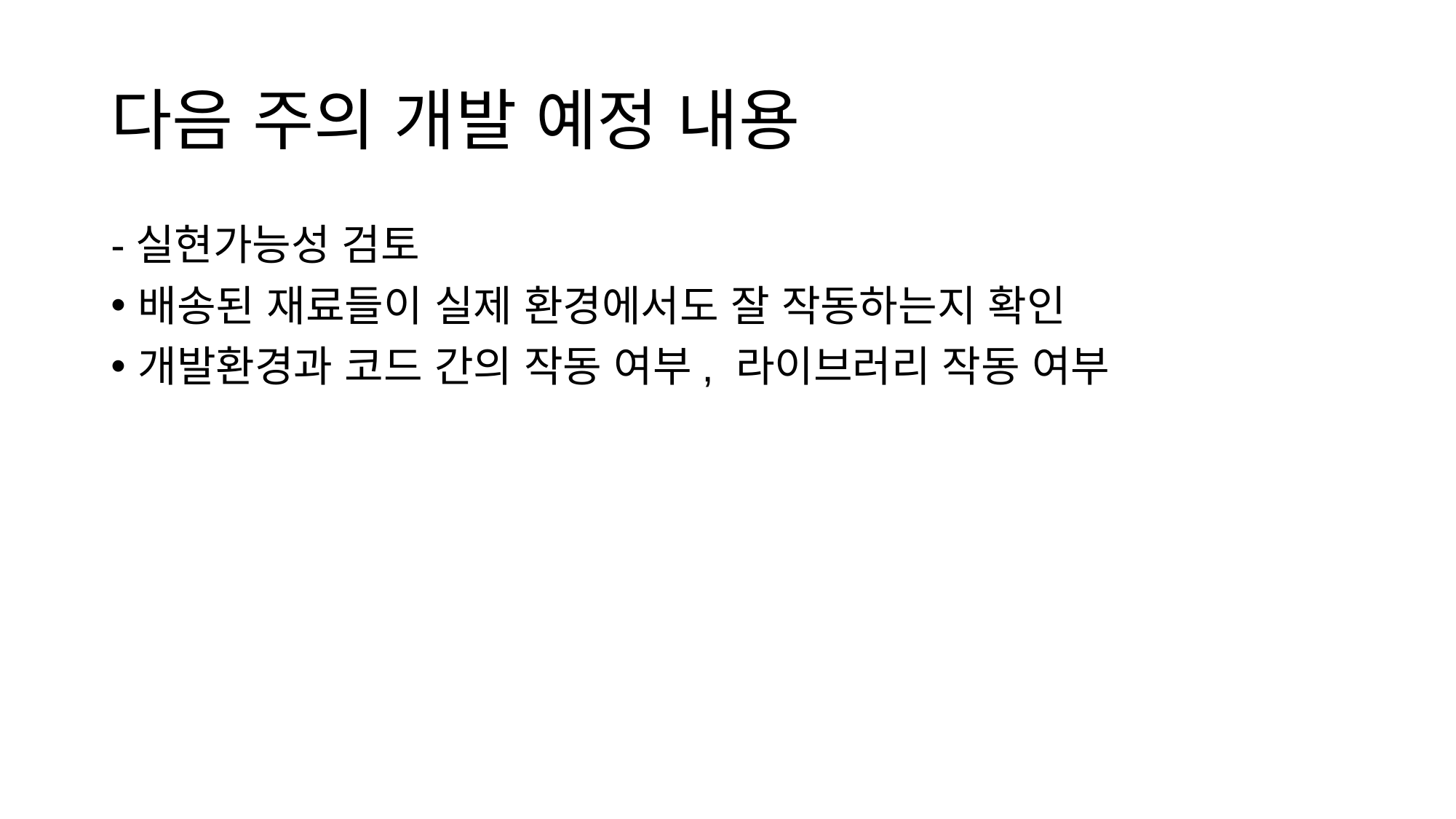

# 다음 주의 개발 예정 내용
-실현가능성 검토
배송된 재료들이 실제 환경에서도 잘 작동하는지 확인
개발환경과 코드 간의 작동 여부, 라이브러리 작동 여부